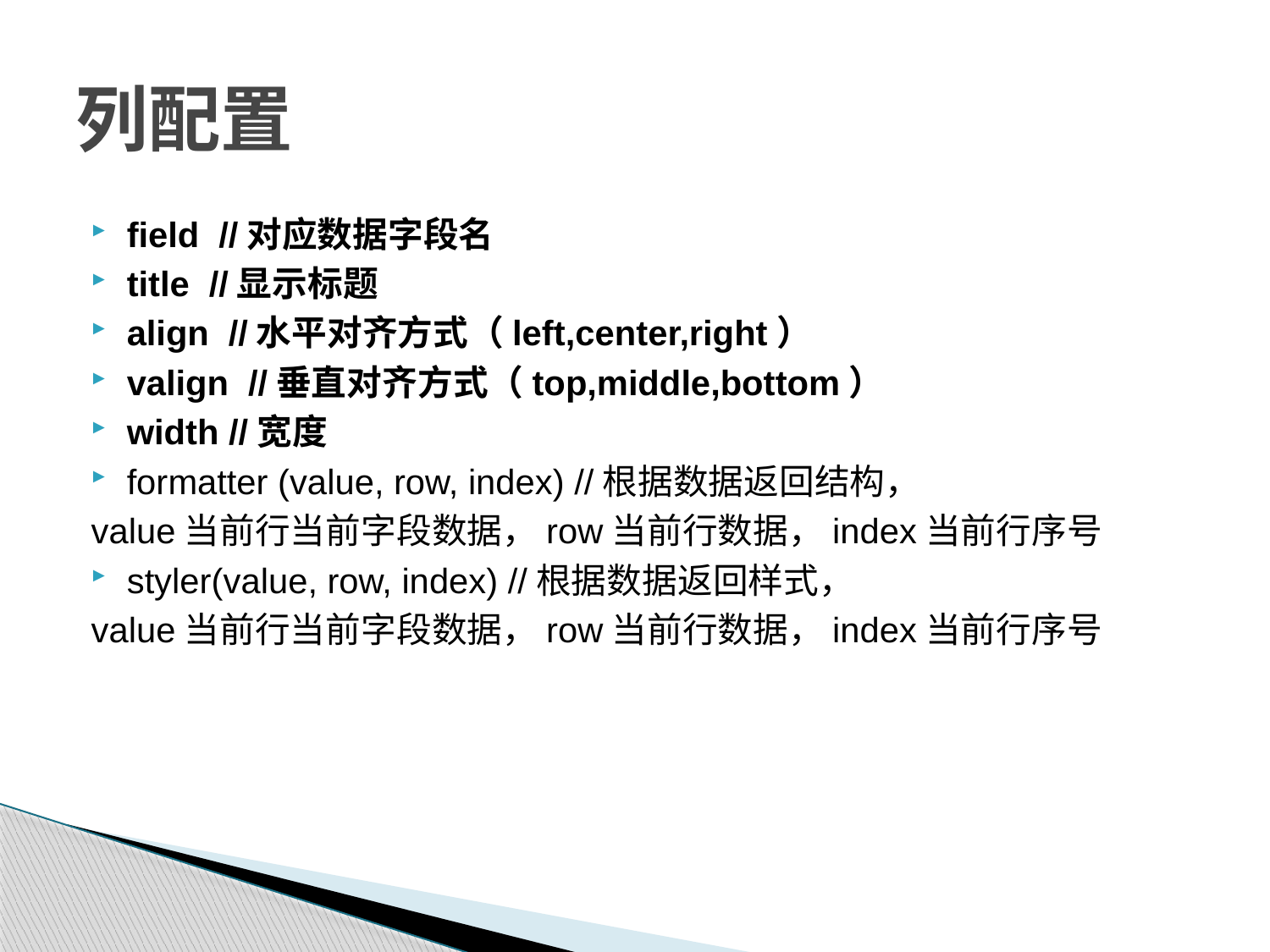

# 列配置
field  //对应数据字段名
title  //显示标题
align  //水平对齐方式（left,center,right）
valign  //垂直对齐方式（top,middle,bottom）
width //宽度
formatter (value, row, index) //根据数据返回结构，
value当前行当前字段数据，row当前行数据，index当前行序号
styler(value, row, index) //根据数据返回样式，
value当前行当前字段数据，row当前行数据，index当前行序号